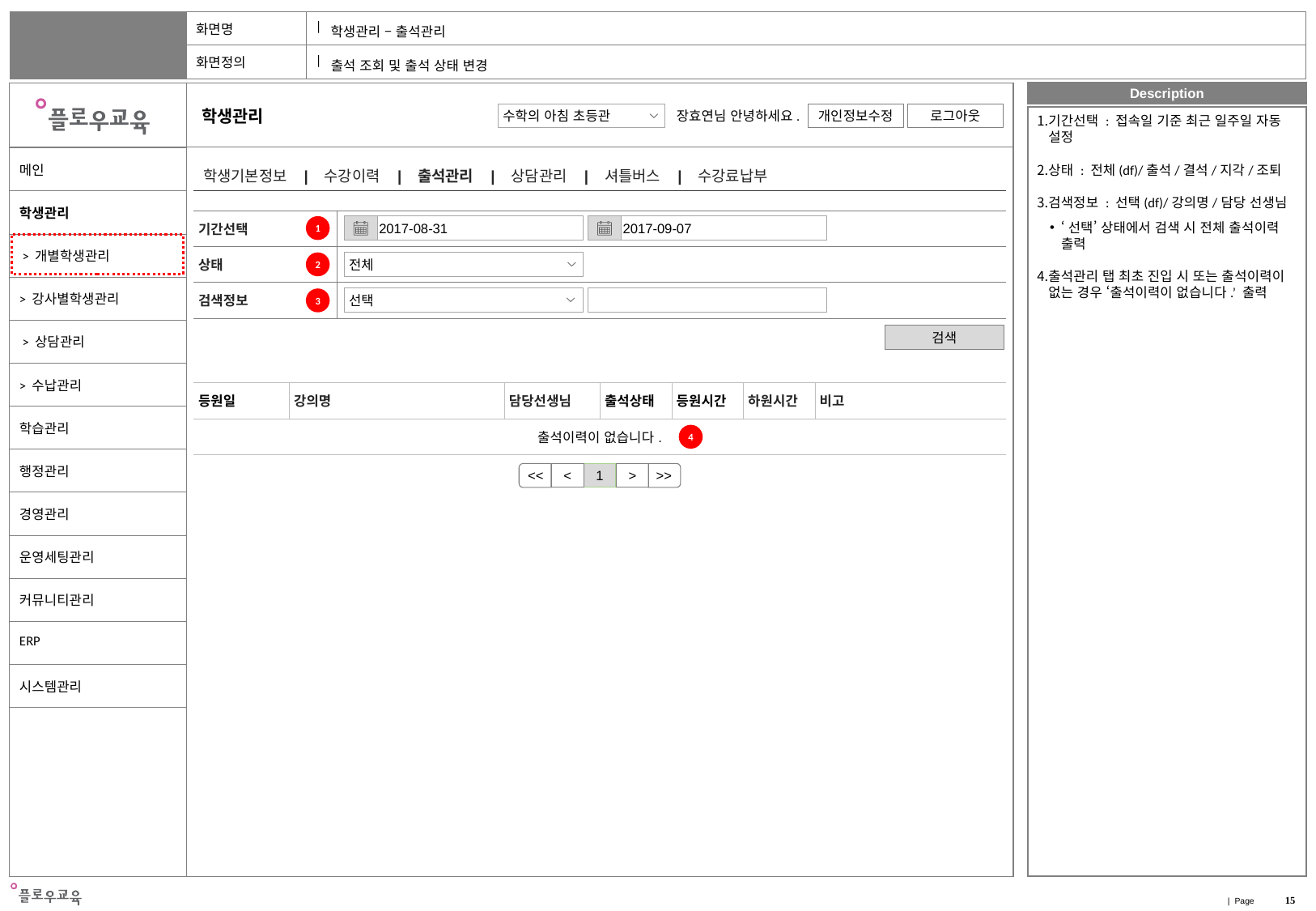

학생관리 – 출석관리
출석 조회 및 출석 상태 변경
기간선택 : 접속일 기준 최근 일주일 자동 설정
상태 : 전체(df)/출석/결석/지각/조퇴
검색정보 : 선택(df)/강의명/담당 선생님
‘선택’ 상태에서 검색 시 전체 출석이력 출력
출석관리 탭 최초 진입 시 또는 출석이력이 없는 경우 ‘출석이력이 없습니다.’ 출력
| 학생기본정보 | 수강이력 | 출석관리 | 상담관리 | 셔틀버스 | 수강료납부 |
| --- |
| 기간선택 |  |
| --- | --- |
| 상태 |  |
| 검색정보 |  |
1
      2017-08-31

      2017-09-07

2
전체

선택

3
검색
| 등원일 | 강의명 | 담당선생님 | 출석상태 | 등원시간 | 하원시간 | 비고 |
| --- | --- | --- | --- | --- | --- | --- |
| 출석이력이 없습니다. |  |  |  |  |  |  |
4
>
<
<<
>>
1
15